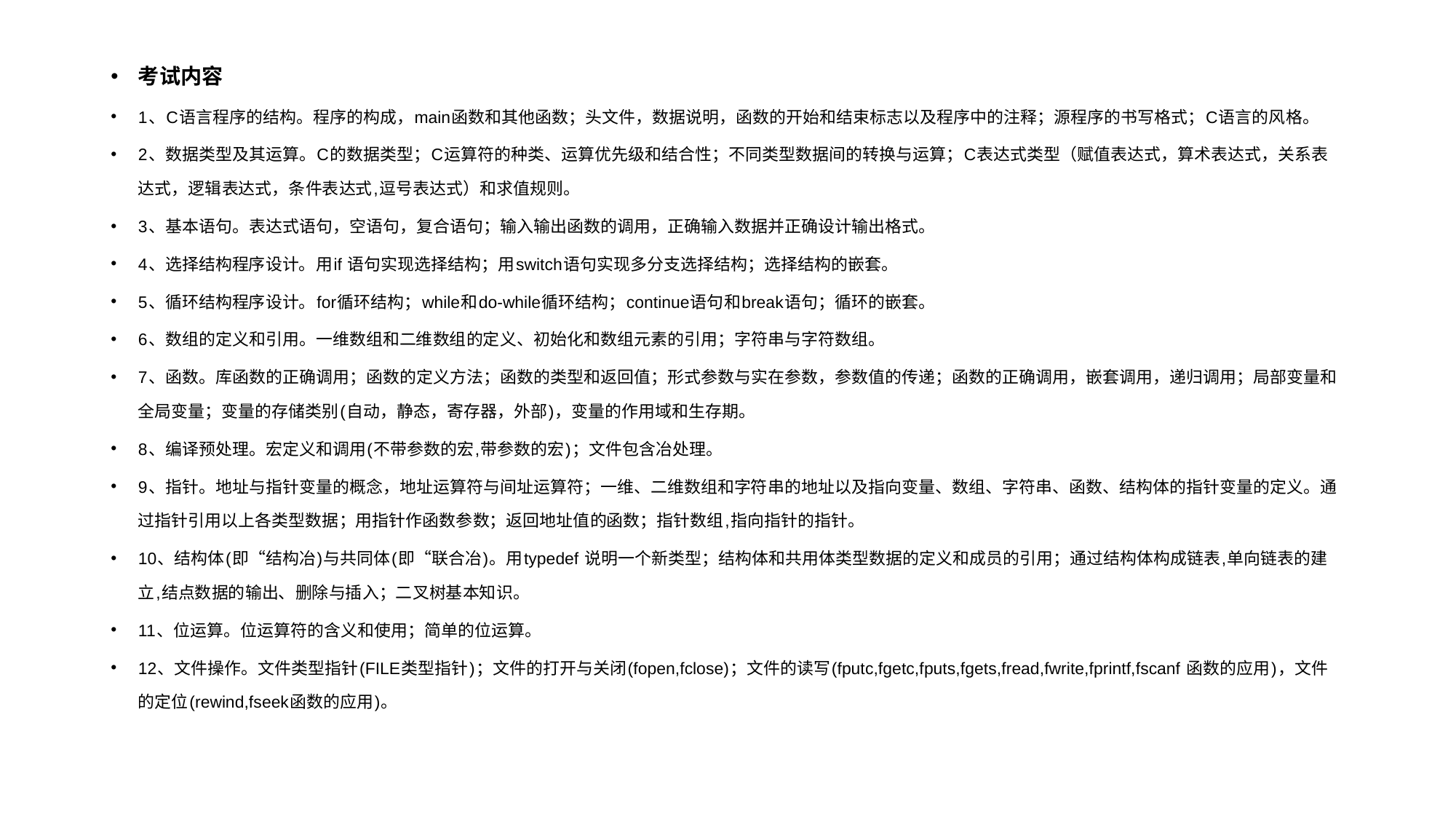

考试内容
1、C语言程序的结构。程序的构成，main函数和其他函数；头文件，数据说明，函数的开始和结束标志以及程序中的注释；源程序的书写格式；C语言的风格。
2、数据类型及其运算。C的数据类型；C运算符的种类、运算优先级和结合性；不同类型数据间的转换与运算；C表达式类型（赋值表达式，算术表达式，关系表达式，逻辑表达式，条件表达式,逗号表达式）和求值规则。
3、基本语句。表达式语句，空语句，复合语句；输入输出函数的调用，正确输入数据并正确设计输出格式。
4、选择结构程序设计。用if 语句实现选择结构；用switch语句实现多分支选择结构；选择结构的嵌套。
5、循环结构程序设计。for循环结构；while和do-while循环结构；continue语句和break语句；循环的嵌套。
6、数组的定义和引用。一维数组和二维数组的定义、初始化和数组元素的引用；字符串与字符数组。
7、函数。库函数的正确调用；函数的定义方法；函数的类型和返回值；形式参数与实在参数，参数值的传递；函数的正确调用，嵌套调用，递归调用；局部变量和全局变量；变量的存储类别(自动，静态，寄存器，外部)，变量的作用域和生存期。
8、编译预处理。宏定义和调用(不带参数的宏,带参数的宏)；文件包含冶处理。
9、指针。地址与指针变量的概念，地址运算符与间址运算符；一维、二维数组和字符串的地址以及指向变量、数组、字符串、函数、结构体的指针变量的定义。通过指针引用以上各类型数据；用指针作函数参数；返回地址值的函数；指针数组,指向指针的指针。
10、结构体(即“结构冶)与共同体(即“联合冶)。用typedef 说明一个新类型；结构体和共用体类型数据的定义和成员的引用；通过结构体构成链表,单向链表的建立,结点数据的输出、删除与插入；二叉树基本知识。
11、位运算。位运算符的含义和使用；简单的位运算。
12、文件操作。文件类型指针(FILE类型指针)；文件的打开与关闭(fopen,fclose)；文件的读写(fputc,fgetc,fputs,fgets,fread,fwrite,fprintf,fscanf 函数的应用)，文件的定位(rewind,fseek函数的应用)。